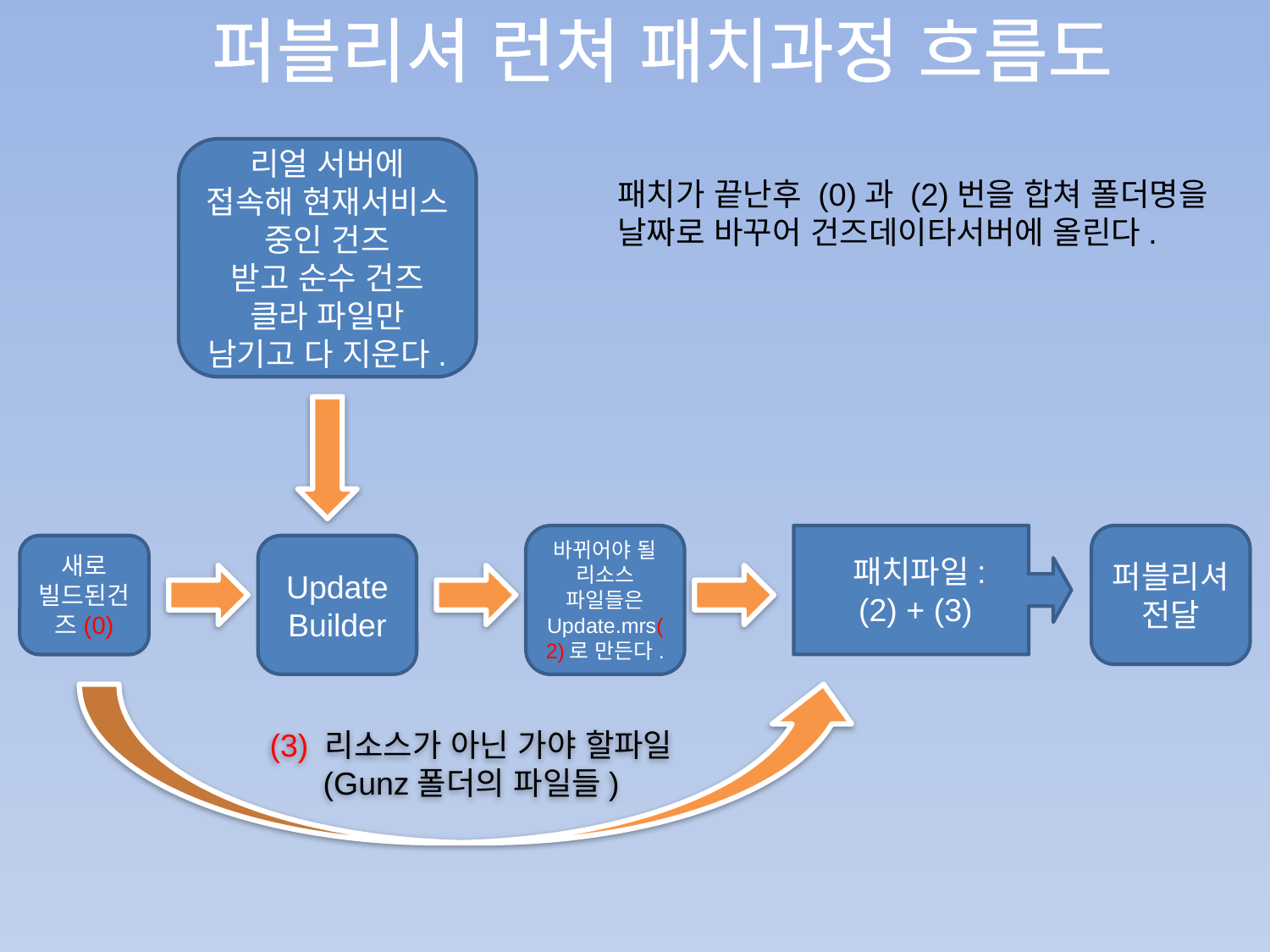

퍼블리셔 런쳐 패치과정 흐름도
리얼 서버에 접속해 현재서비스 중인 건즈
받고 순수 건즈 클라 파일만 남기고 다 지운다.
패치가 끝난후 (0)과 (2)번을 합쳐 폴더명을 날짜로 바꾸어 건즈데이타서버에 올린다.

바뀌어야 될 리소스 파일들은 Update.mrs(2)로 만든다.
 패치파일:
 (2) + (3)
퍼블리셔 전달
새로 빌드된건즈(0)
UpdateBuilder

(3) 리소스가 아닌 가야 할파일
(Gunz폴더의 파일들)